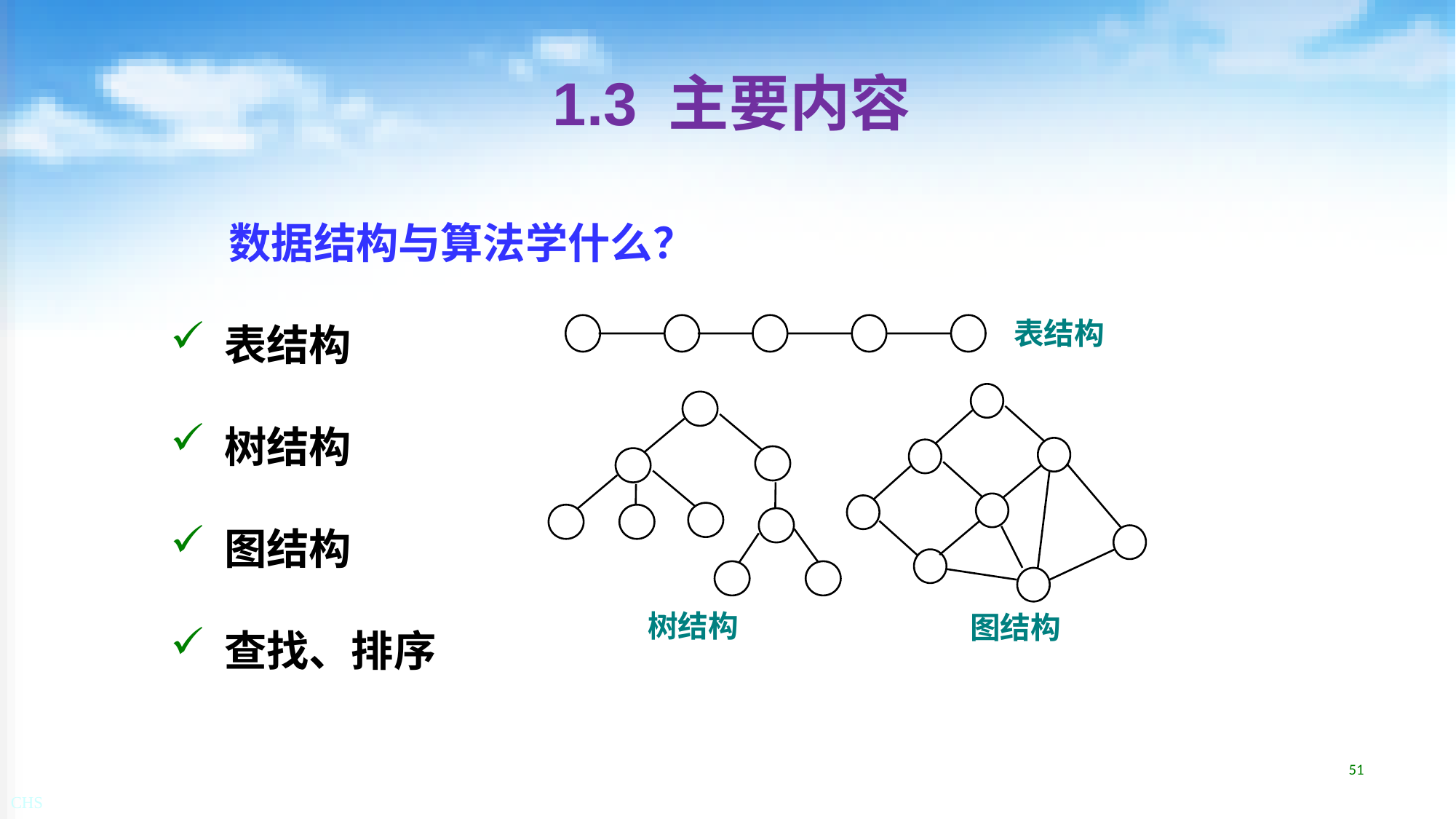

# 1.3 主要内容
     数据结构与算法学什么？
表结构
树结构
图结构
查找、排序

表结构

图结构
树结构
51